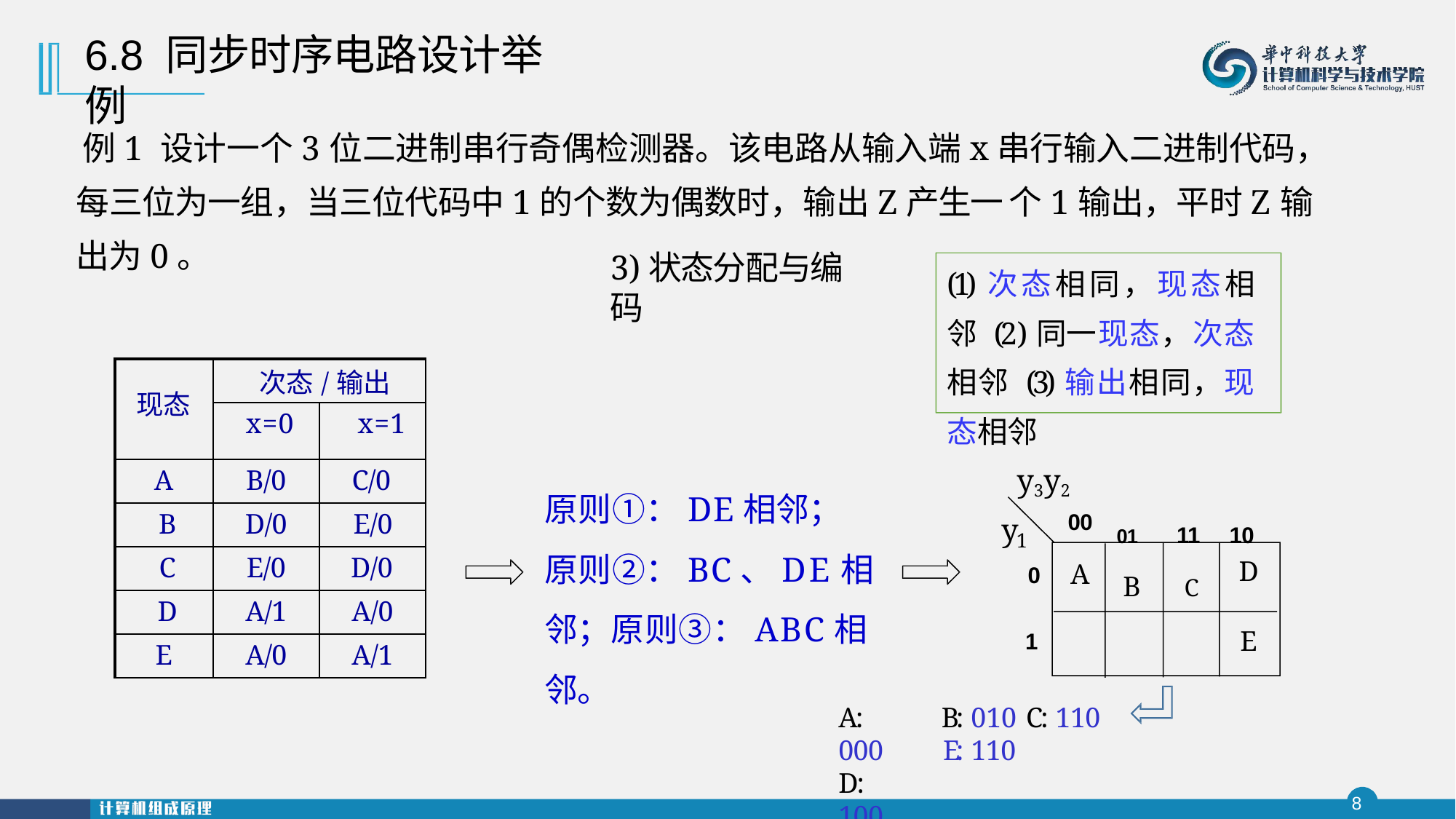

# 6.8 同步时序电路设计举例
例1 设计一个3位二进制串行奇偶检测器。该电路从输入端x串行输入二进制代码，每三位为一组，当三位代码中1的个数为偶数时，输出Z产生一 个1输出，平时Z输出为0。
3)状态分配与编码
(1)次态相同，现态相邻 (2)同一现态，次态相邻 (3)输出相同，现态相邻

| 现态 | 次态/输出 |  |
| --- | --- | --- |
|  | x=0 | x=1 |
| A | B/0 | C/0 |
| B | D/0 | E/0 |
| C | E/0 | D/0 |
| D | A/1 | A/0 |
| E | A/0 | A/1 |
y3y2
原则①：DE相邻；
原则②：BC、DE相邻；原则③：ABC相邻。

00
01	11	10
y
1

D
B	C
A
0

E
1

A: 000
D: 100
B: 010 C: 110
E: 110
8